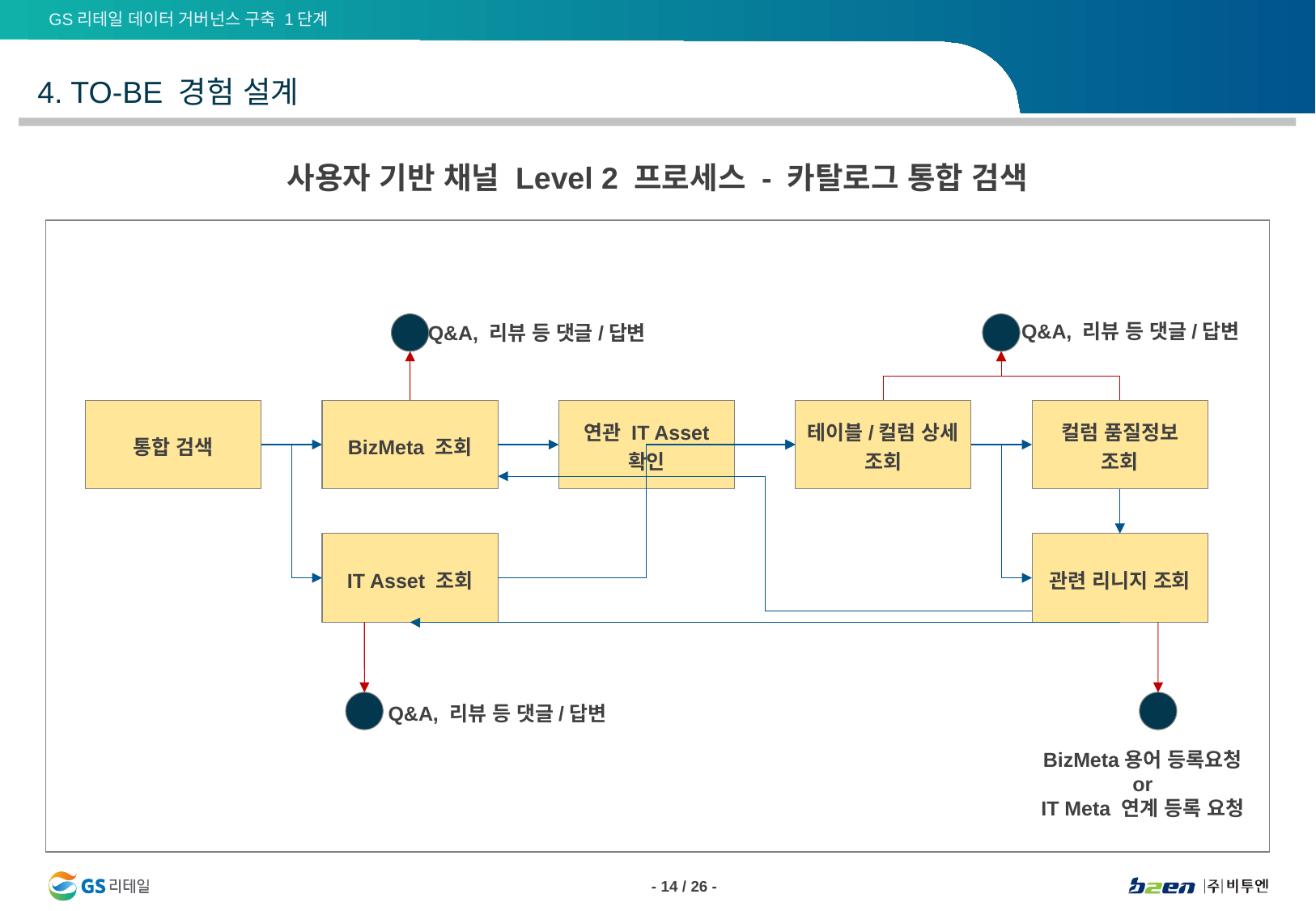

4. TO-BE 경험 설계
사용자 기반 채널 Level 2 프로세스 - 카탈로그 통합 검색

2
2
Q&A, 리뷰 등 댓글/답변
Q&A, 리뷰 등 댓글/답변
통합 검색
BizMeta 조회
연관 IT Asset 확인
테이블/컬럼 상세 조회
컬럼 품질정보 조회

IT Asset 조회
관련 리니지 조회

2
2
Q&A, 리뷰 등 댓글/답변
BizMeta용어 등록요청
or
IT Meta 연계 등록 요청